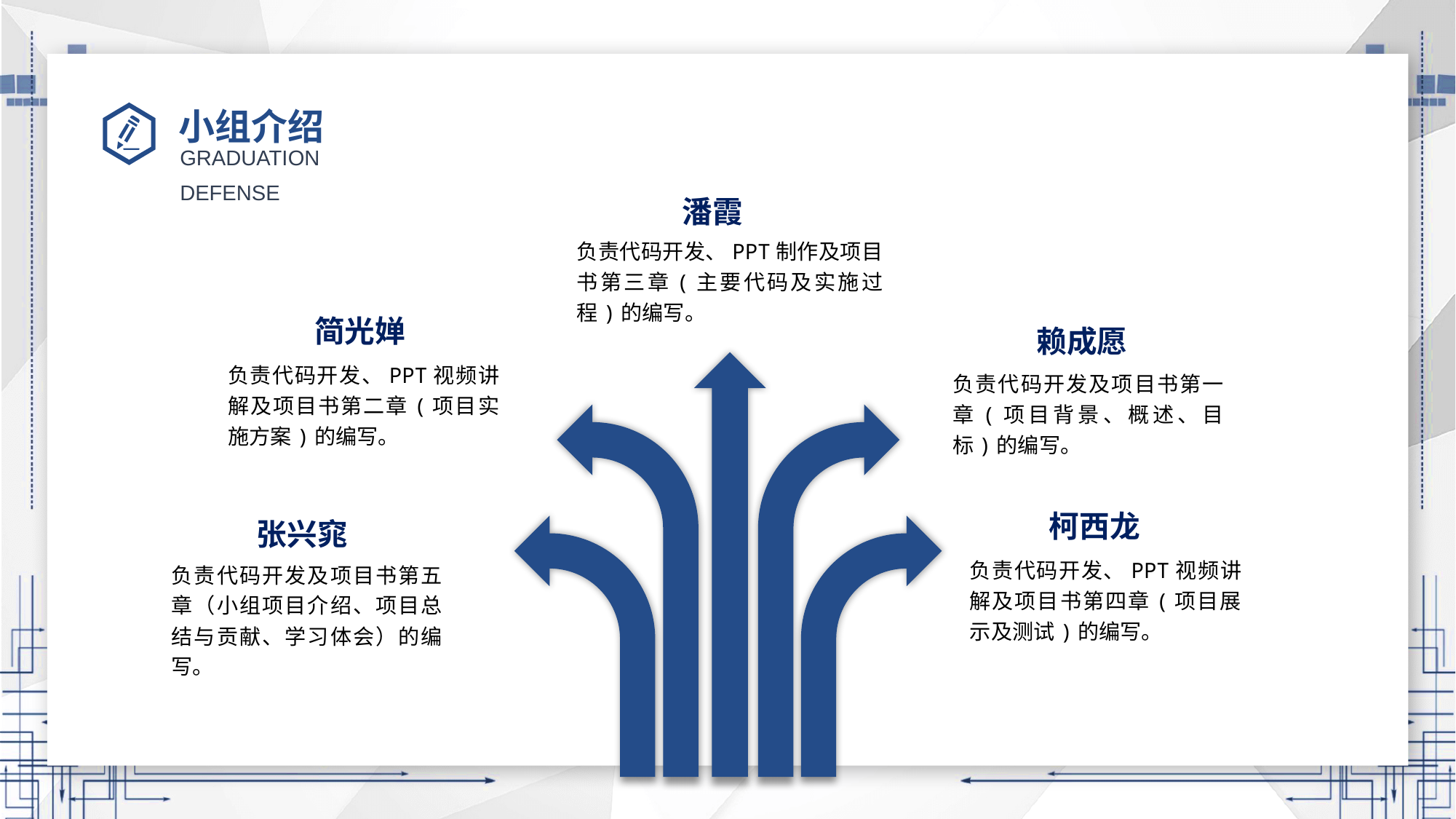

# 小组介绍
潘霞
负责代码开发、PPT制作及项目书第三章(主要代码及实施过程)的编写。

简光婵
负责代码开发、PPT视频讲解及项目书第二章(项目实施方案)的编写。
赖成愿
负责代码开发及项目书第一章(项目背景、概述、目标)的编写。

柯西龙
负责代码开发、PPT视频讲解及项目书第四章(项目展示及测试)的编写。
张兴窕
负责代码开发及项目书第五章（小组项目介绍、项目总结与贡献、学习体会）的编写。